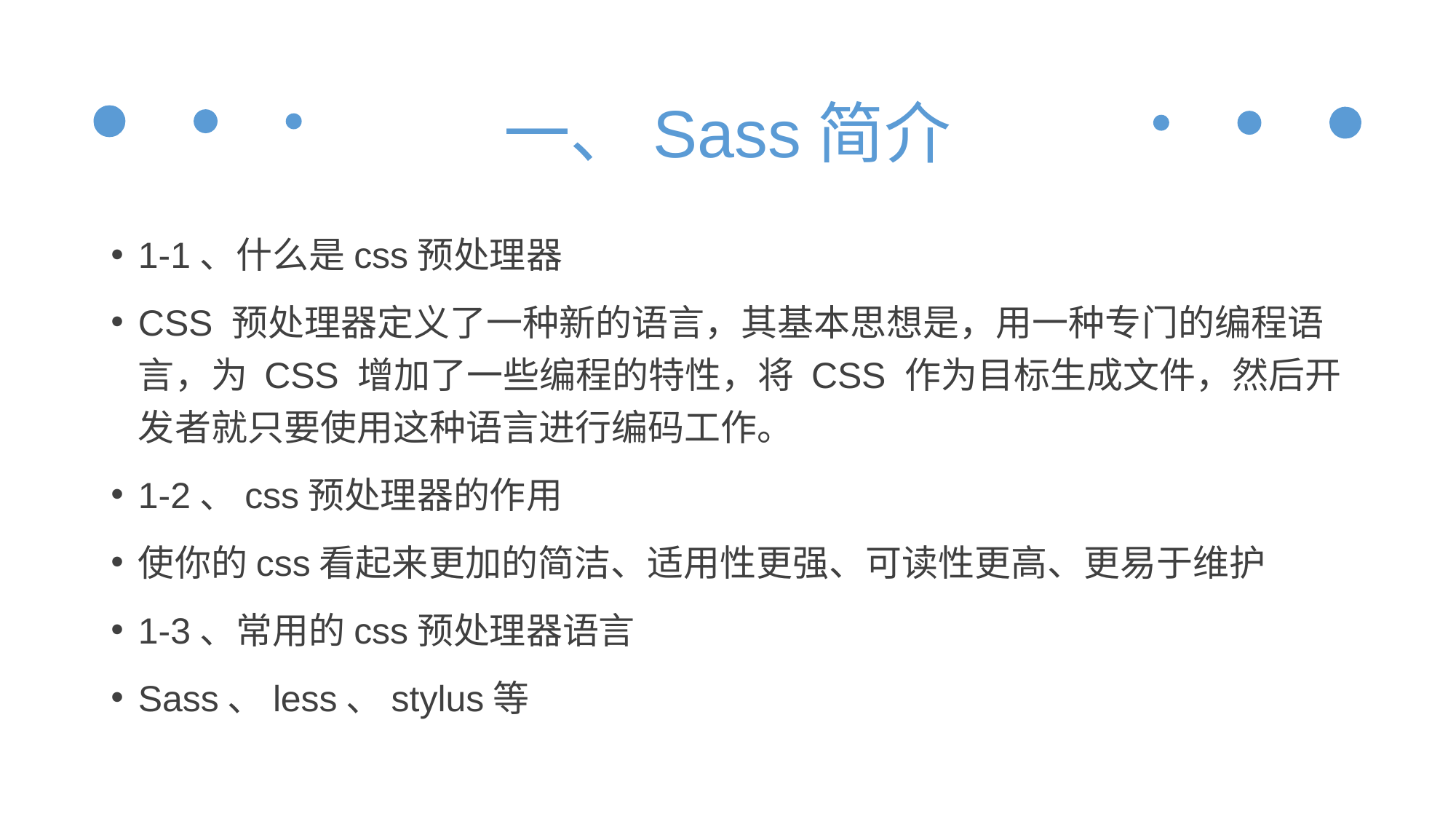

# 一、Sass简介
1-1、什么是css预处理器
CSS 预处理器定义了一种新的语言，其基本思想是，用一种专门的编程语言，为 CSS 增加了一些编程的特性，将 CSS 作为目标生成文件，然后开发者就只要使用这种语言进行编码工作。
1-2、css预处理器的作用
使你的css看起来更加的简洁、适用性更强、可读性更高、更易于维护
1-3、常用的css预处理器语言
Sass、less、stylus等